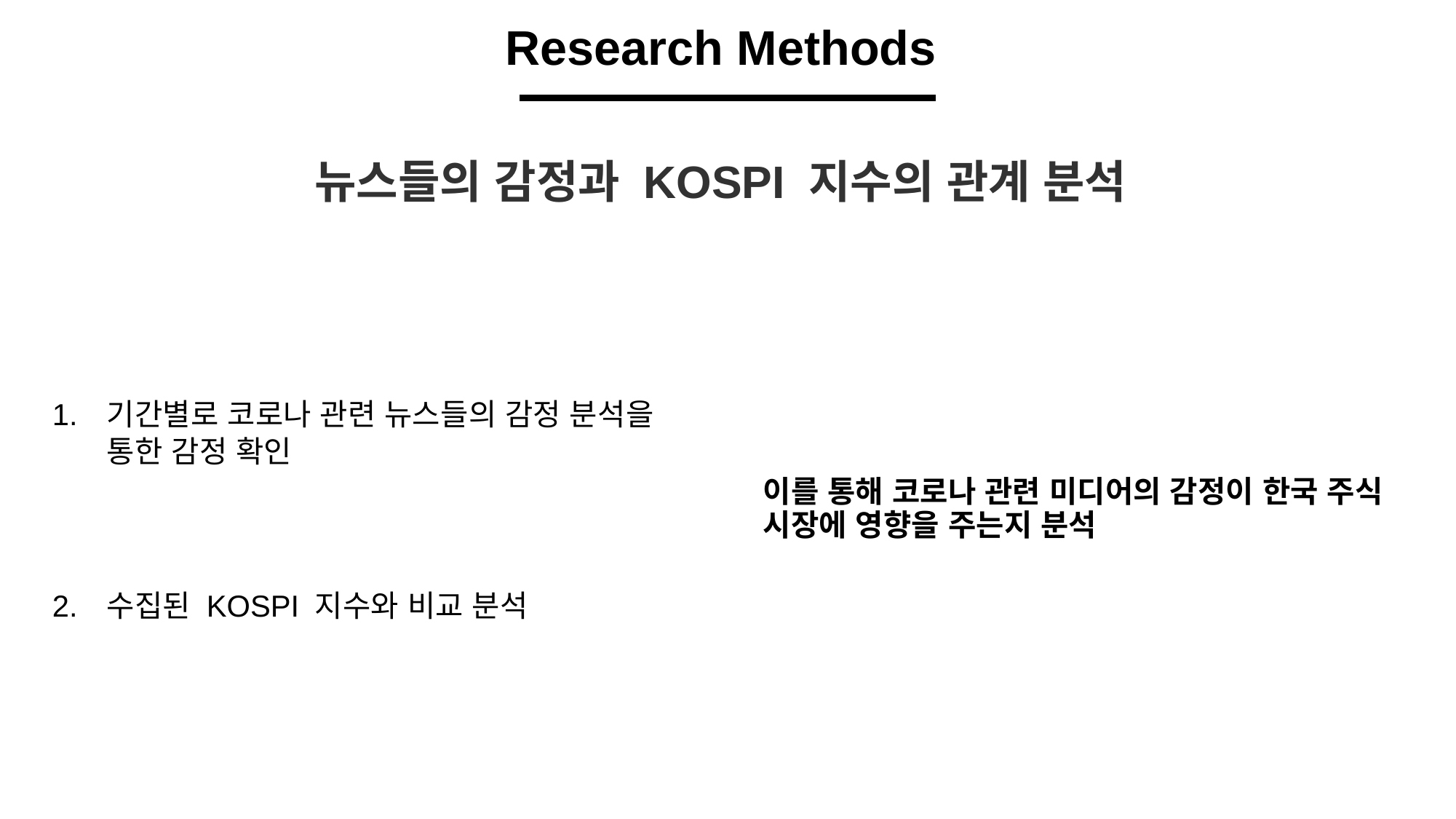

# Research Methods
뉴스들의 감정과 KOSPI 지수의 관계 분석
기간별로 코로나 관련 뉴스들의 감정 분석을 통한 감정 확인

수집된 KOSPI 지수와 비교 분석
이를 통해 코로나 관련 미디어의 감정이 한국 주식 시장에 영향을 주는지 분석